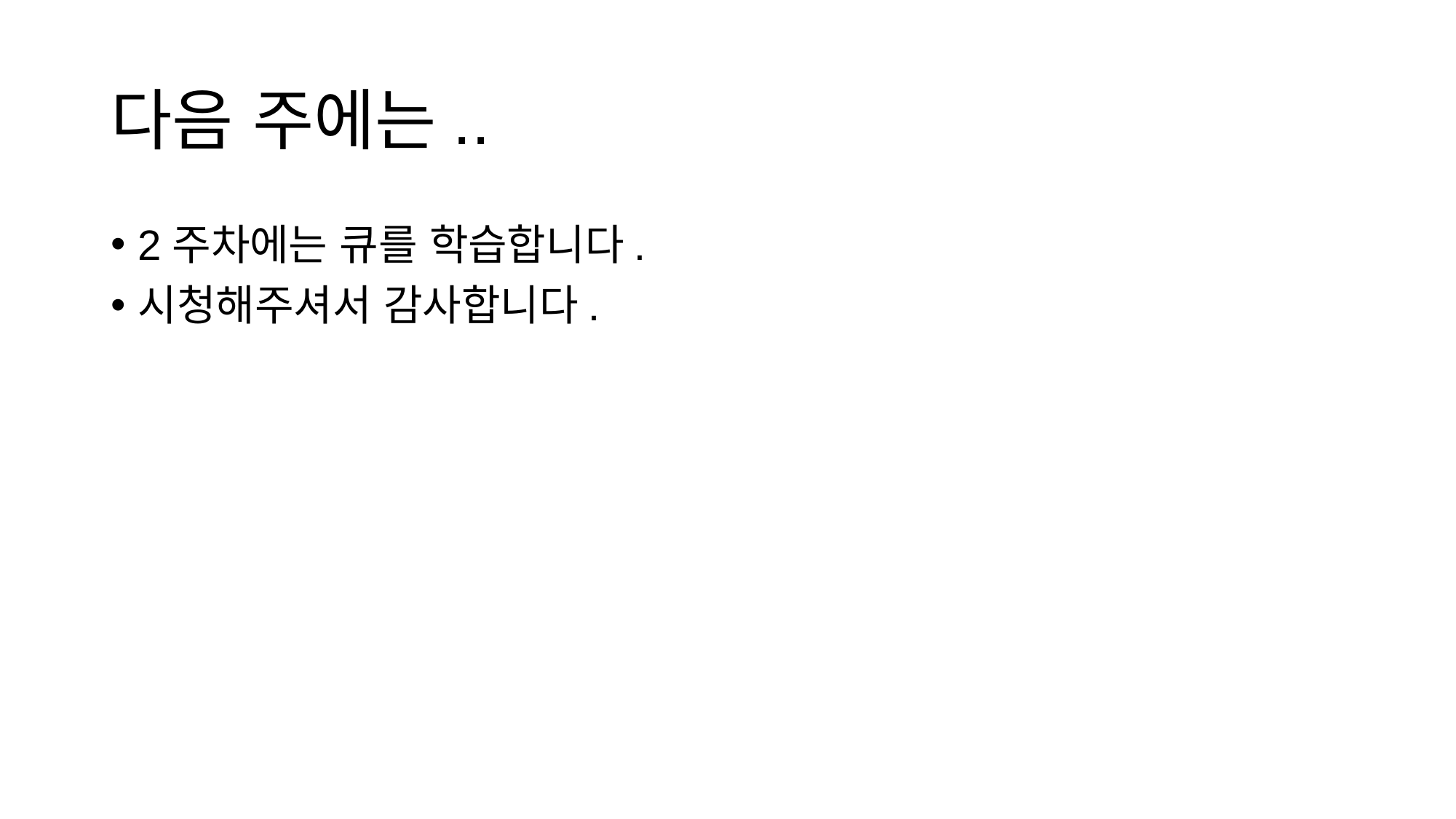

# 다음 주에는..
2주차에는 큐를 학습합니다.
시청해주셔서 감사합니다.